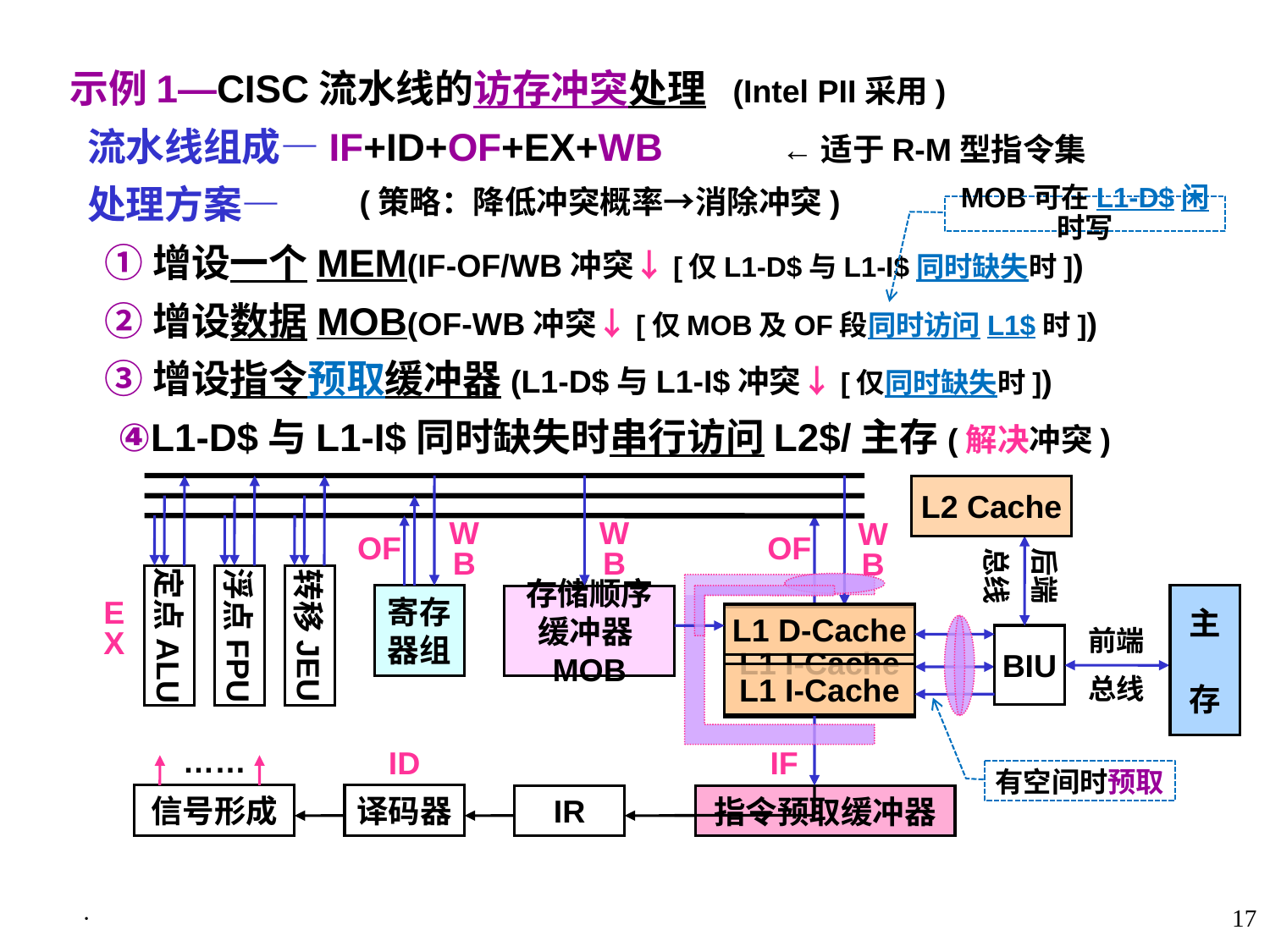

示例1—CISC流水线的访存冲突处理  (Intel PII采用)
    流水线组成—IF+ID+OF+EX+WB           ←适于R-M型指令集
    处理方案—
       ①增设一个MEM(IF-OF/WB冲突↓[仅L1-D$与L1-I$同时缺失时])
       ②增设数据MOB(OF-WB冲突↓[仅MOB及OF段同时访问L1$时])
       ③增设指令预取缓冲器(L1-D$与L1-I$冲突↓[仅同时缺失时])
       ④L1-D$与L1-I$同时缺失时串行访问L2$/主存(解决冲突)
(策略：降低冲突概率→消除冲突)
MOB可在L1-D$闲时写

WB
存储顺序
缓冲器MOB

WB

L2 Cache

OF
WB
OF

后端
总线
定点ALU
浮点FPU
转移JEU
寄存器组
主

存
EX
BIU
前端
总线

ID
……

信号形成
译码器
IR

L1 D-Cache

L1 I-Cache

L1 I-Cache

IF
有空间时预取

指令预取缓冲器
·
17